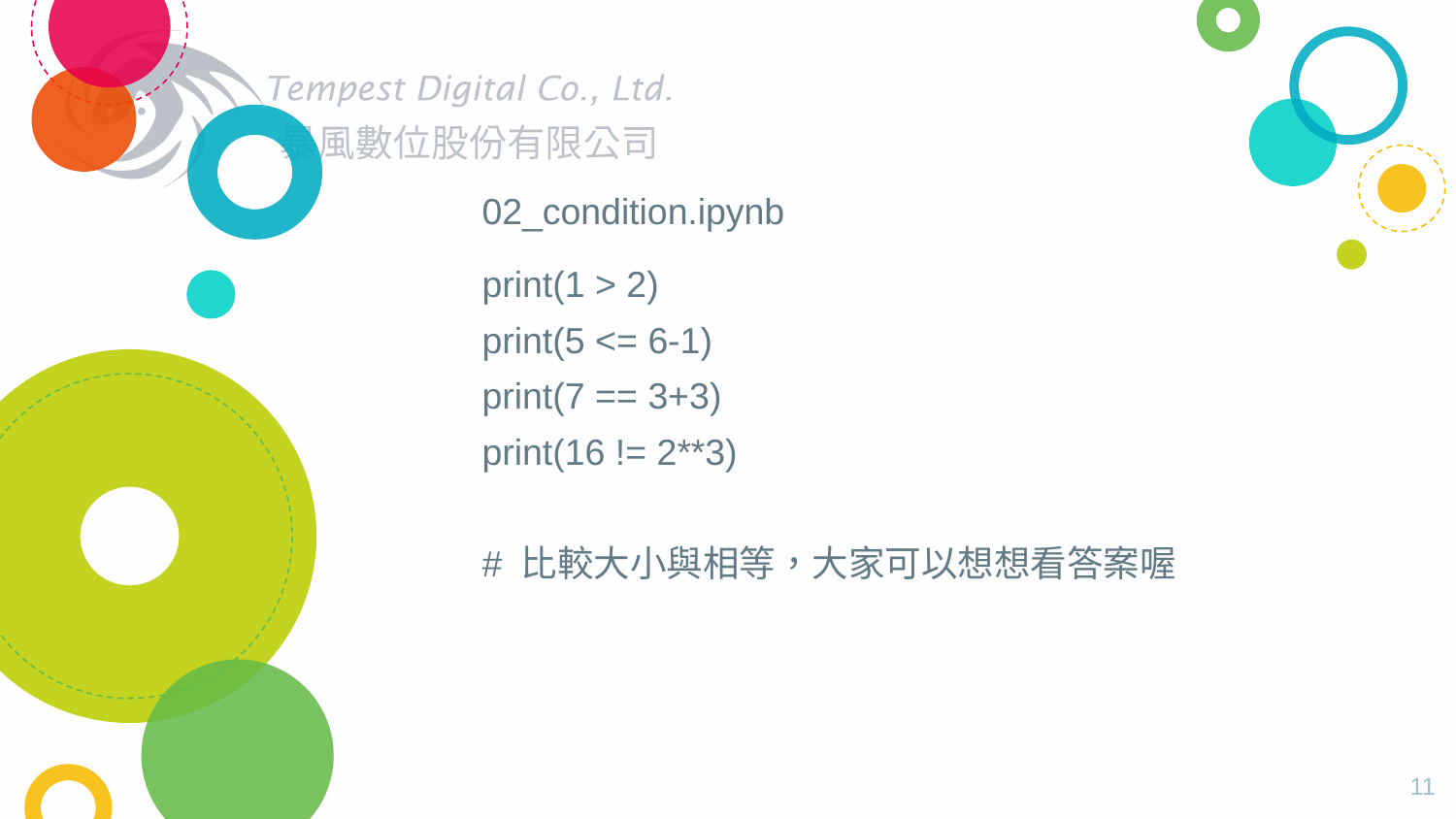

# 02_condition.ipynb
print(1 > 2)
print(5 <= 6-1)
print(7 == 3+3)
print(16 != 2**3)

# 比較大小與相等，大家可以想想看答案喔
11